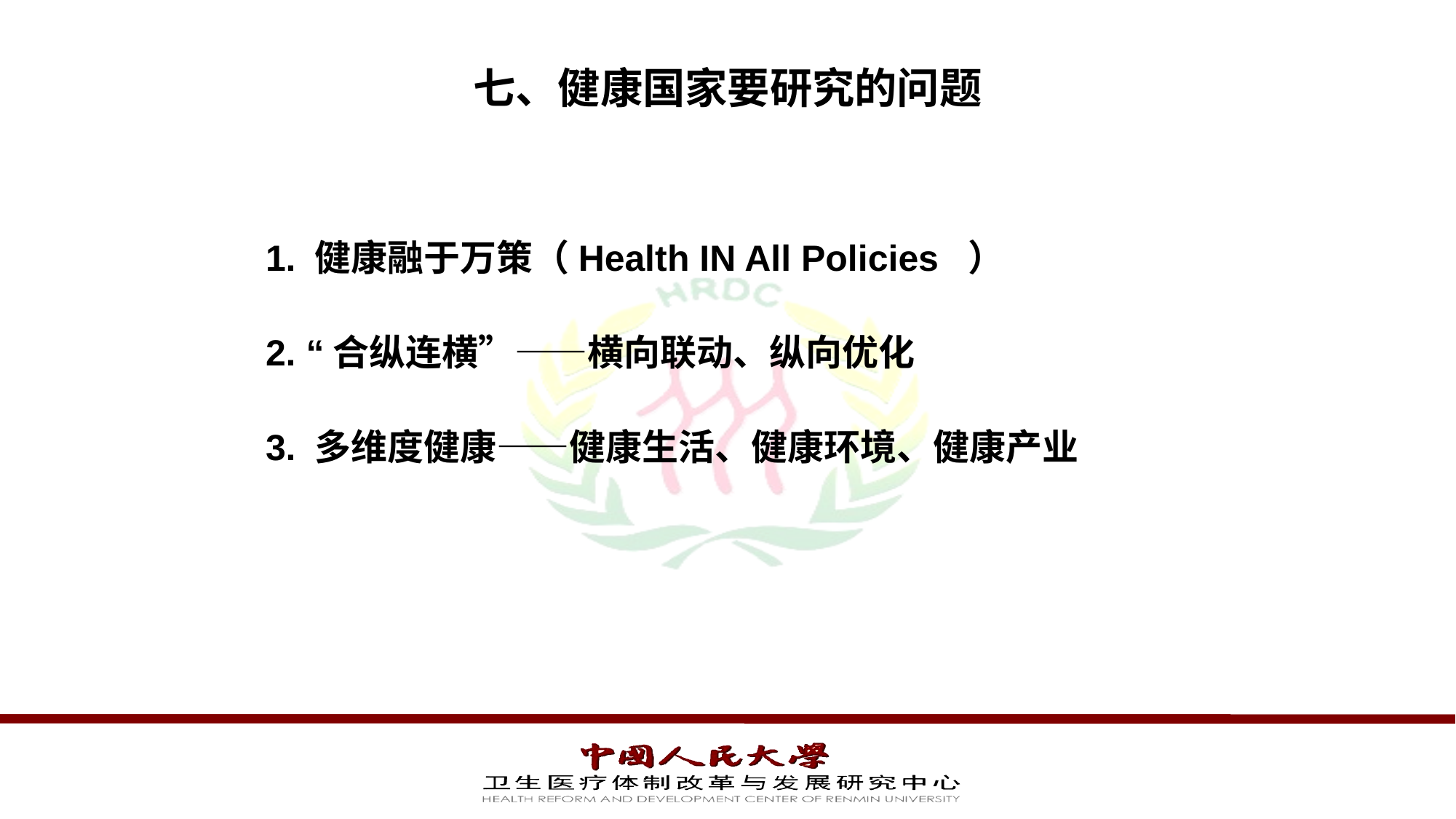

# 七、健康国家要研究的问题

1. 健康融于万策（Health IN All Policies  ）
2. “合纵连横”——横向联动、纵向优化
3. 多维度健康——健康生活、健康环境、健康产业